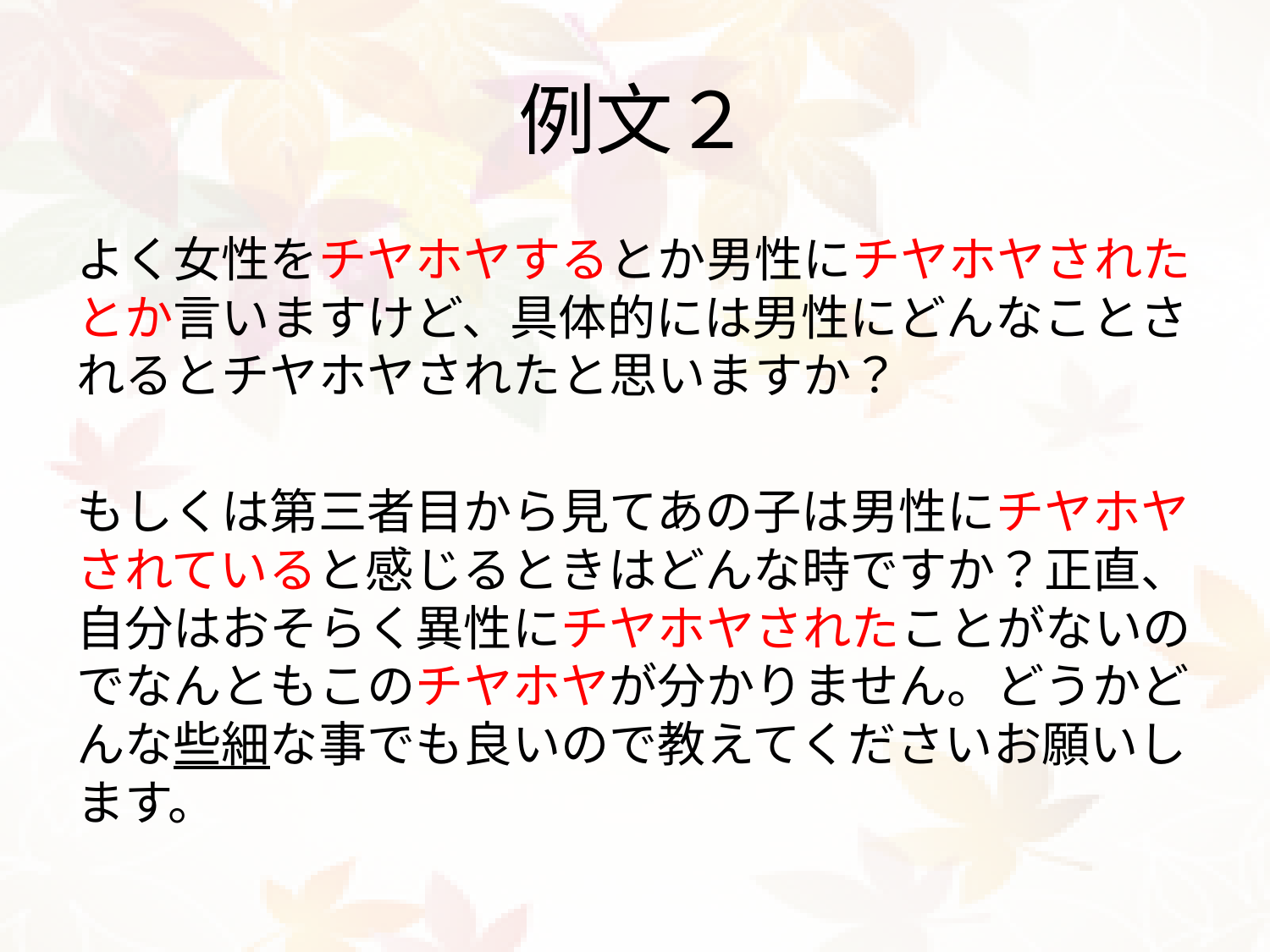

# 例文２
よく女性をチヤホヤするとか男性にチヤホヤされたとか言いますけど、具体的には男性にどんなことされるとチヤホヤされたと思いますか？

もしくは第三者目から見てあの子は男性にチヤホヤされていると感じるときはどんな時ですか？正直、自分はおそらく異性にチヤホヤされたことがないのでなんともこのチヤホヤが分かりません。どうかどんな些細な事でも良いので教えてくださいお願いします。